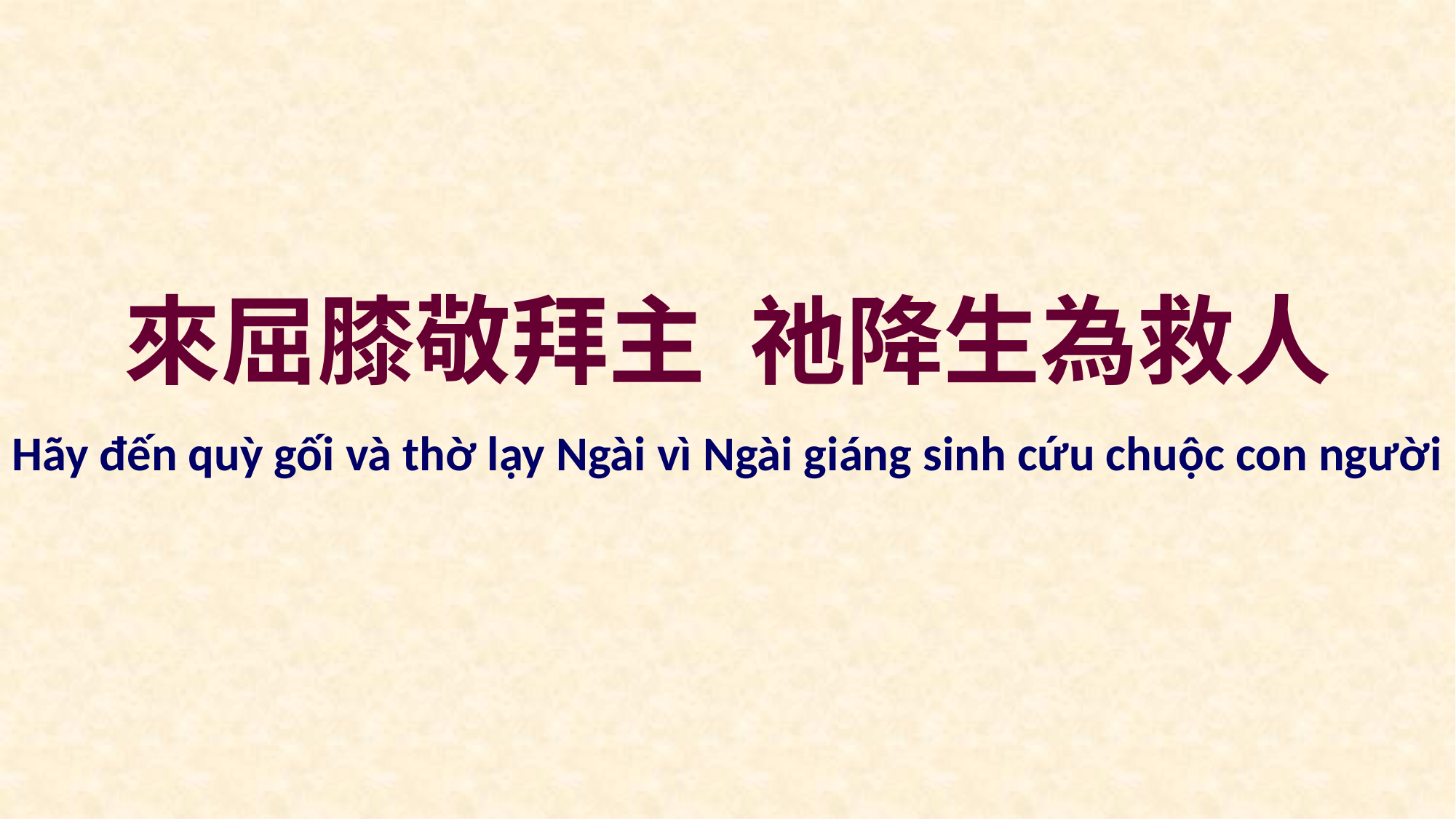

來屈膝敬拜主  祂降生為救人
Hãy đến quỳ gối và thờ lạy Ngài vì Ngài giáng sinh cứu chuộc con người